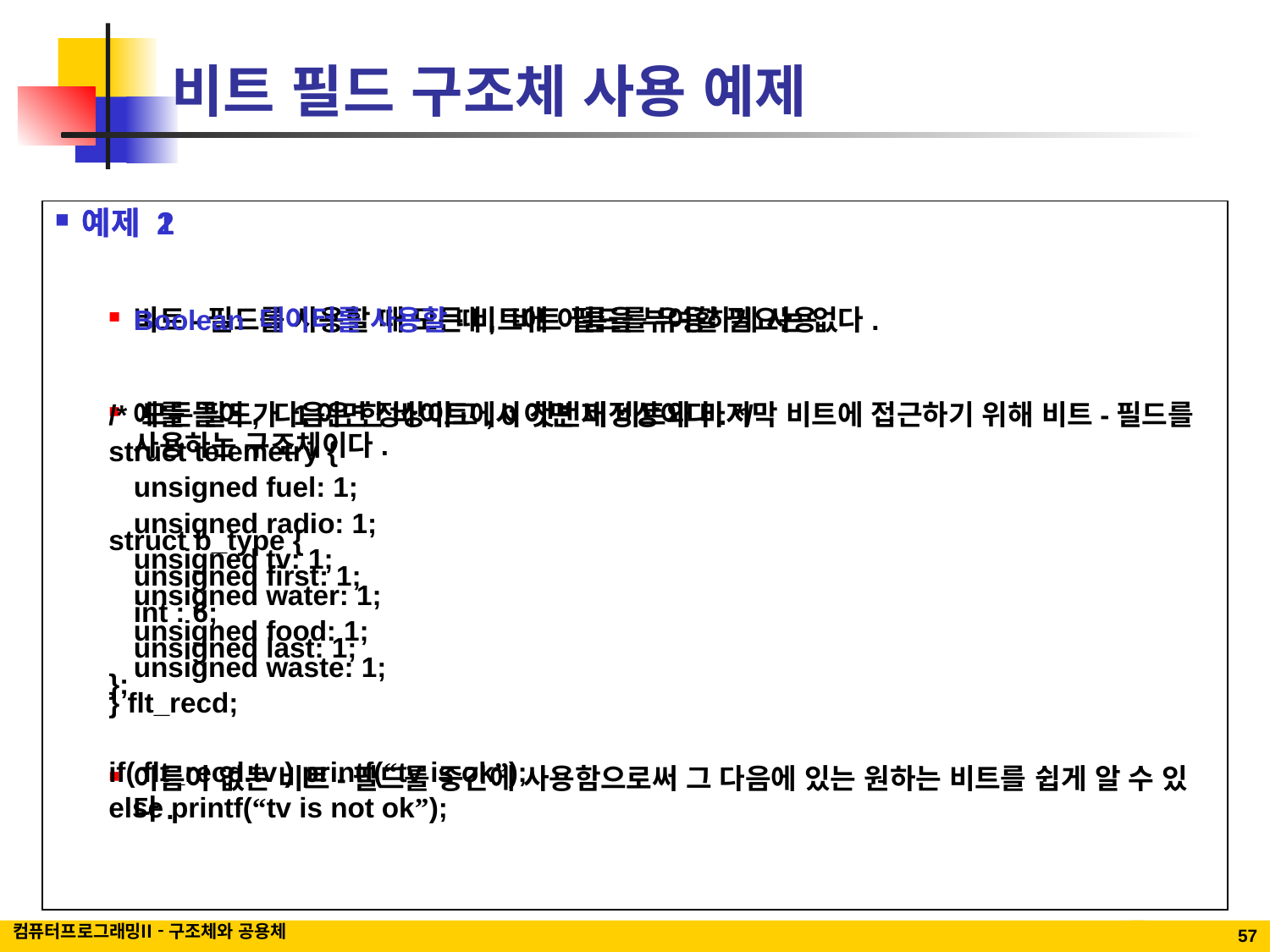

# 비트 필드 구조체 사용 예제
예제 1

비트-필드를 사용할 때 모든 비트에 이름을 부여할 필요는 없다.

예를 들어, 다음은 한 바이트에서 첫번재 비트와 마지막 비트에 접근하기 위해 비트-필드를 사용하는 구조체이다.

struct b_type {
	unsigned first: 1;
	int : 6;
	unsigned last: 1;
};

이름이 없는 비트-필드를 중간에 사용함으로써 그 다음에 있는 원하는 비트를 쉽게 알 수 있다.
예제 2

Boolean 데이터를 사용할 때, 비트 필드를 유용하게 사용

/* 모든 필드가 1이면 정상이고, 0이면 비정상이다. */
struct telemetry {
	unsigned fuel: 1;
	unsigned radio: 1;
	unsigned tv: 1;
	unsigned water: 1;
	unsigned food: 1;
	unsigned waste: 1;
} flt_recd;

if( flt_recd.tv ) printf(“tv is ok”);
else printf(“tv is not ok”);
컴퓨터프로그래밍II - 구조체와 공용체
57